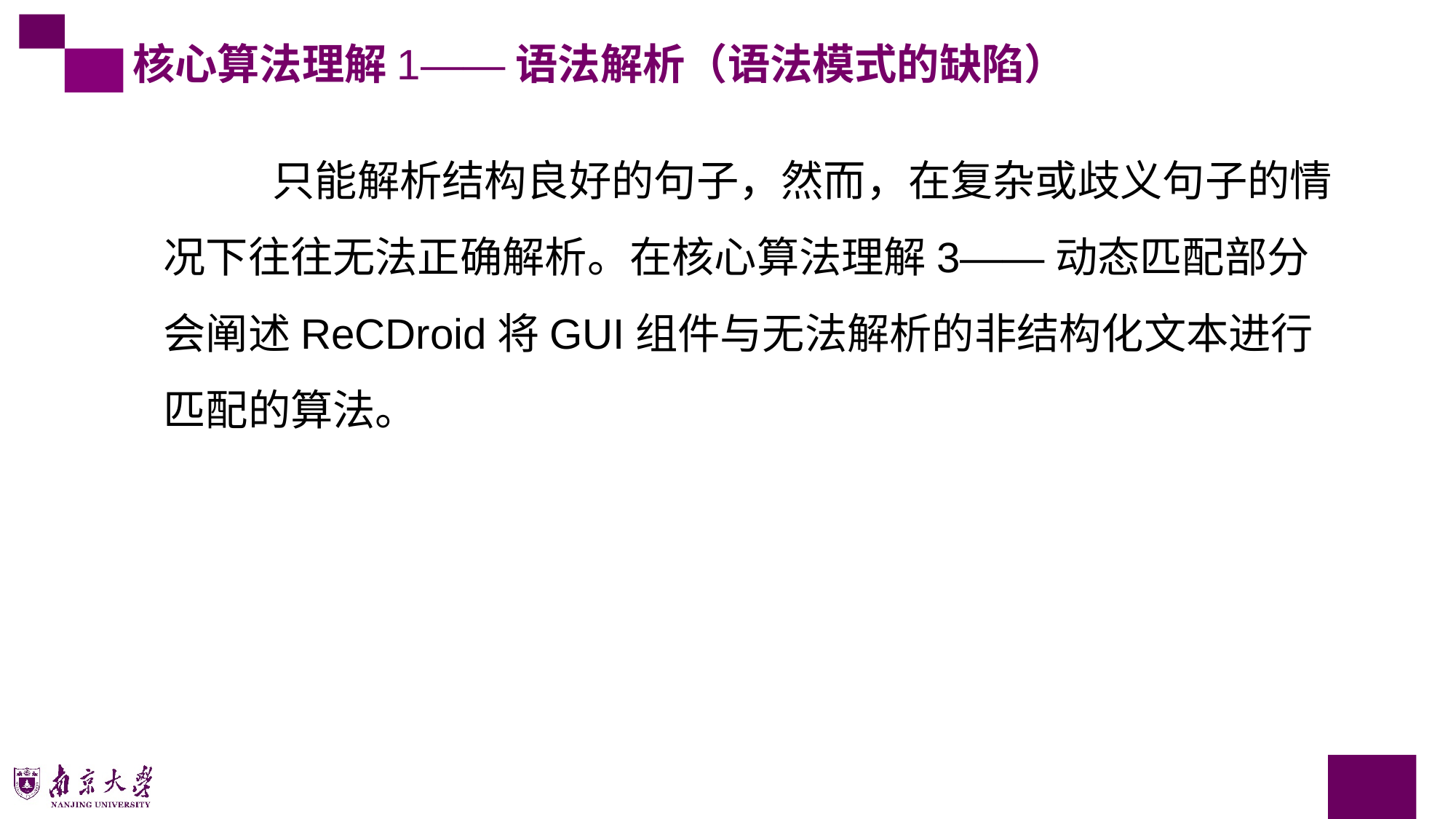

核心算法理解1——语法解析（语法模式的缺陷）
	只能解析结构良好的句子，然而，在复杂或歧义句子的情况下往往无法正确解析。在核心算法理解3——动态匹配部分会阐述ReCDroid将GUI组件与无法解析的非结构化文本进行匹配的算法。
10